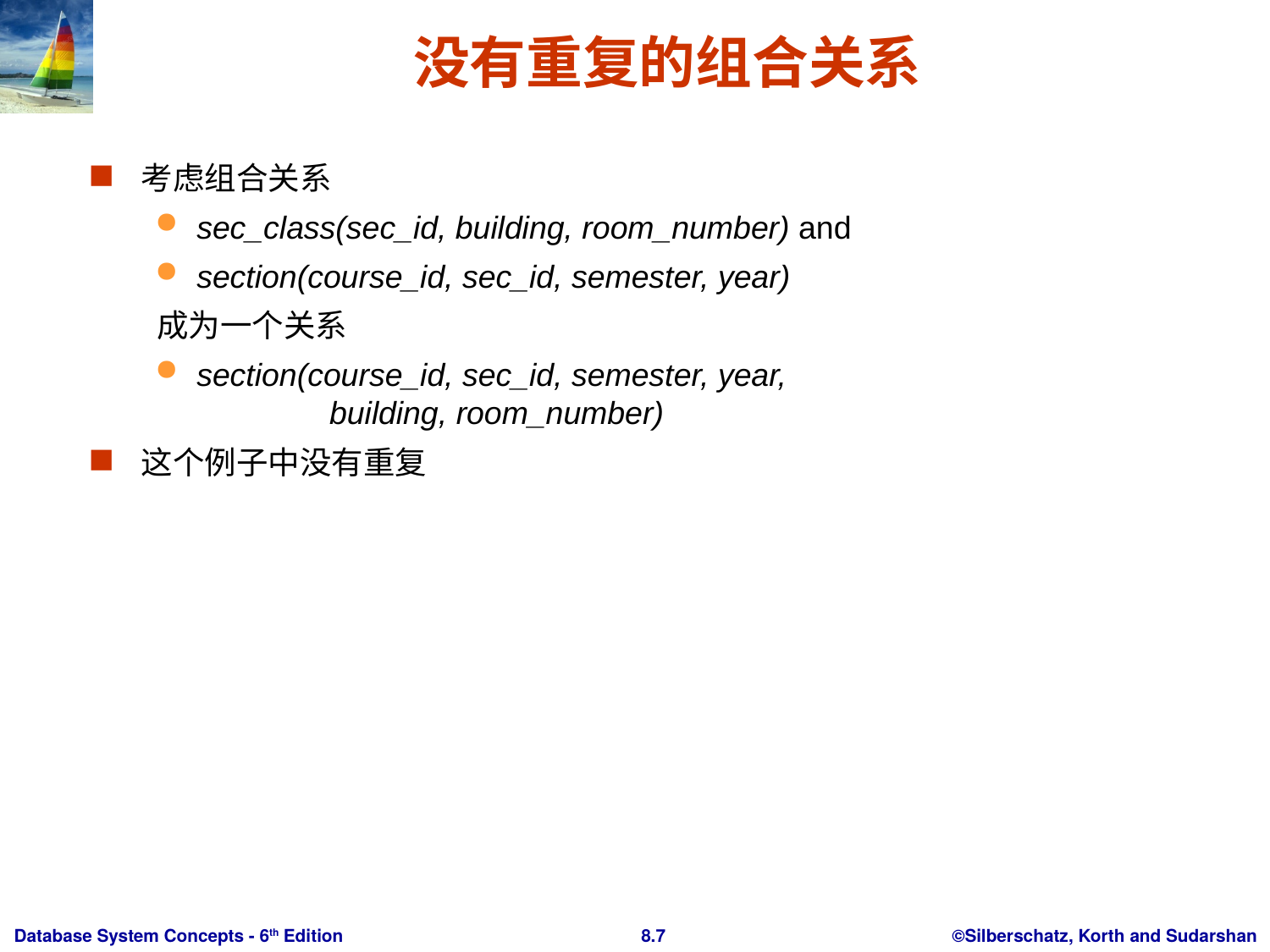

# 没有重复的组合关系
考虑组合关系
sec_class(sec_id, building, room_number) and
section(course_id, sec_id, semester, year)
成为一个关系
section(course_id, sec_id, semester, year,
               building, room_number)
这个例子中没有重复